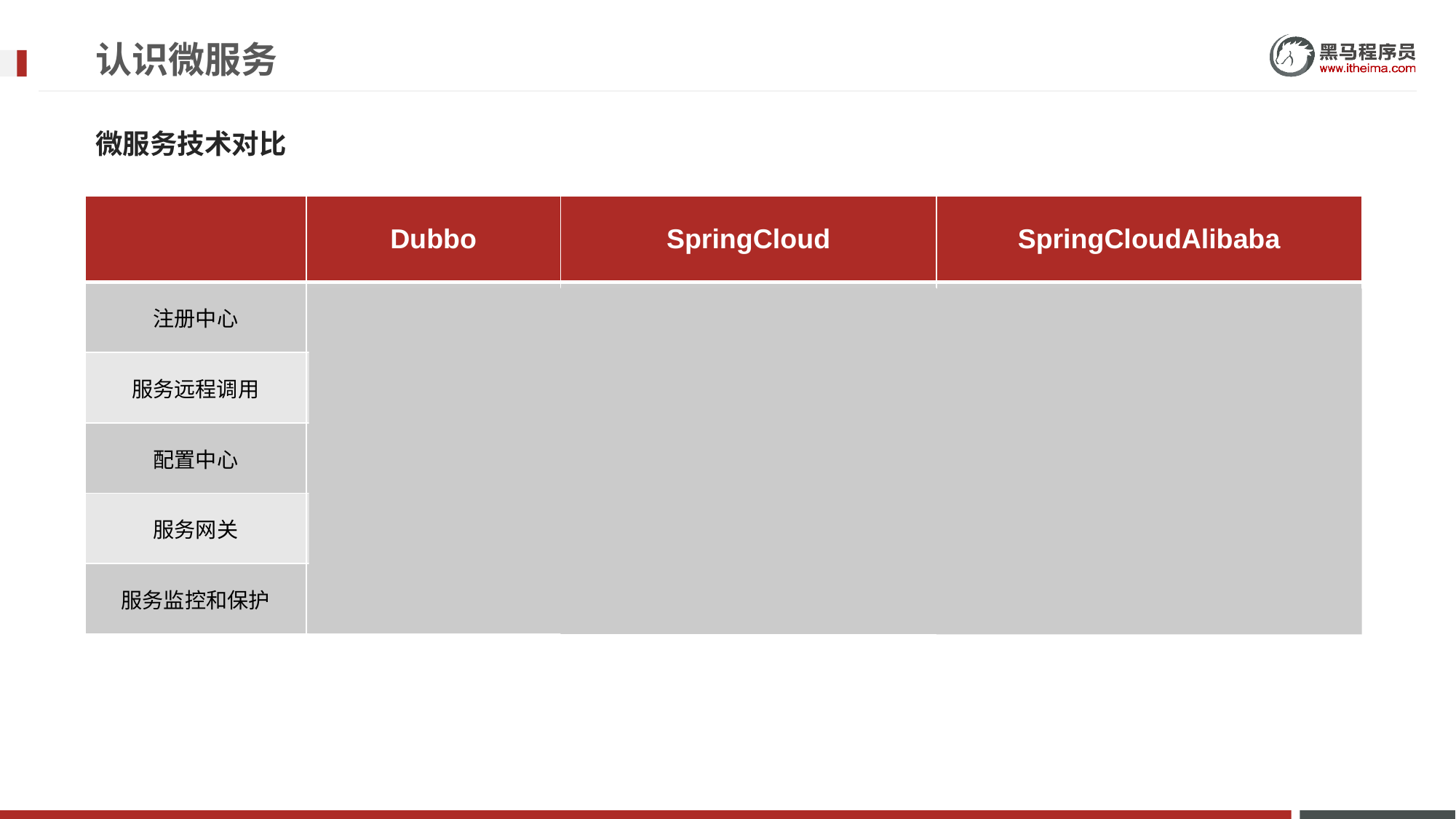

# 认识微服务
微服务技术对比
|  | Dubbo | SpringCloud | SpringCloudAlibaba |
| --- | --- | --- | --- |
| 注册中心 | zookeeper、Redis | Eureka、Consul | Nacos、Eureka |
| 服务远程调用 | Dubbo协议 | Feign（http协议） | Dubbo、Feign |
| 配置中心 | 无 | SpringCloudConfig | SpringCloudConfig、Nacos |
| 服务网关 | 无 | SpringCloudGateway、Zuul | SpringCloudGateway、Zuul |
| 服务监控和保护 | dubbo-admin，功能弱 | Hystix | Sentinel |